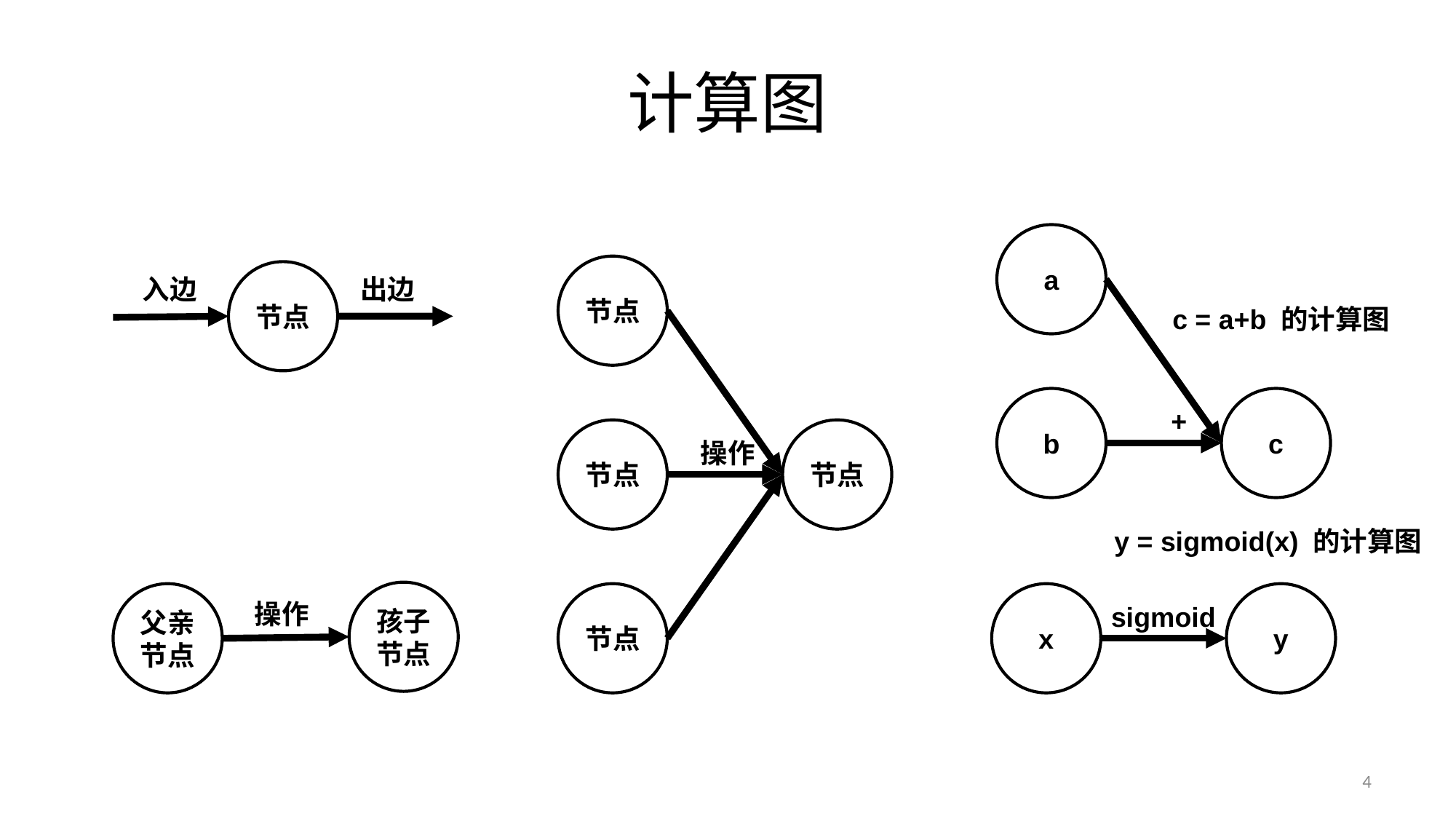

# 计算图
a
节点
节点
入边
出边
c = a+b 的计算图
b
c
+
节点
节点
操作
y = sigmoid(x) 的计算图
孩子
节点
父亲
节点
节点
x
y
操作
sigmoid
4